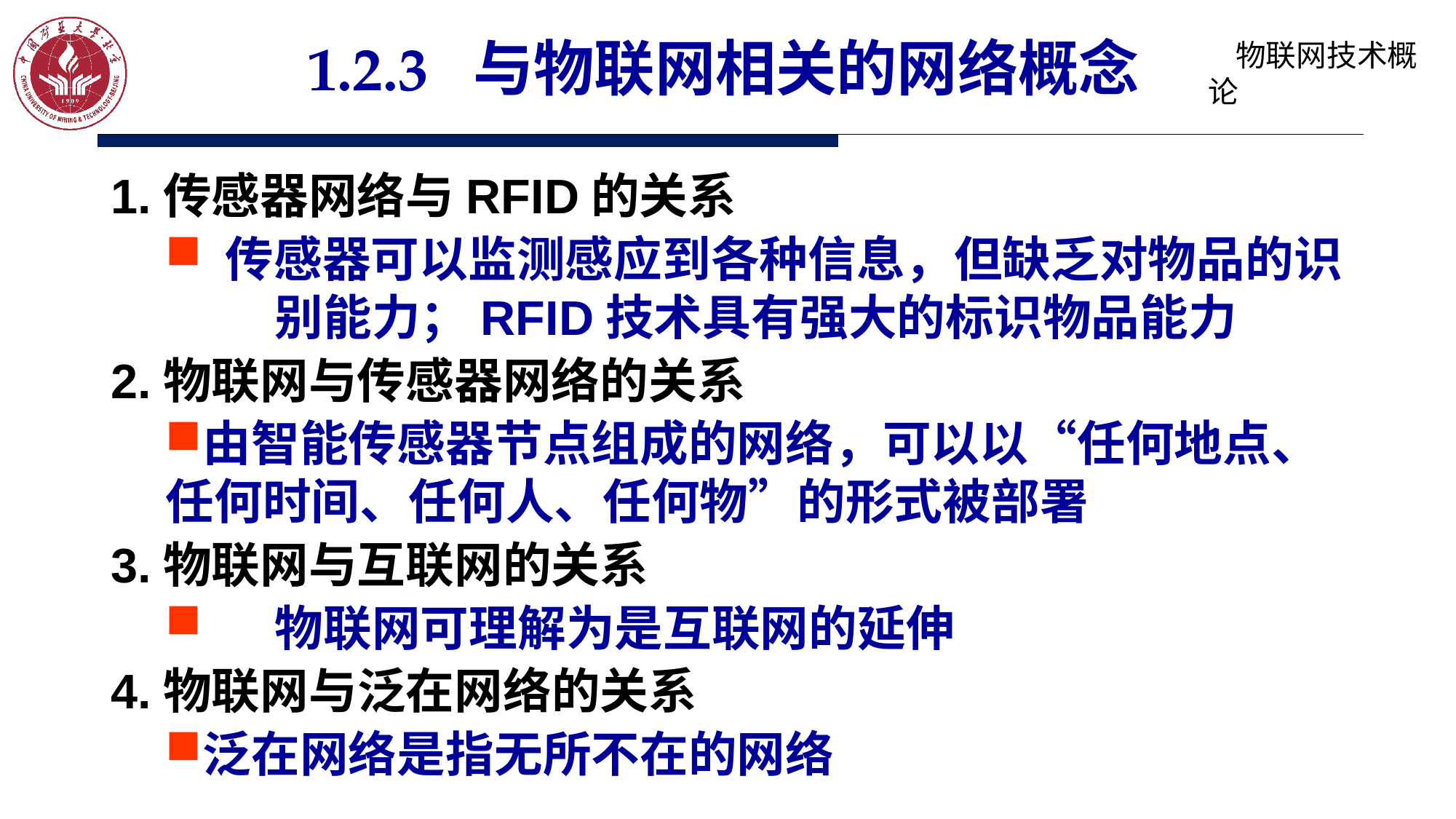

# 1.2.3  与物联网相关的网络概念
1.传感器网络与RFID的关系
 传感器可以监测感应到各种信息，但缺乏对物品的识  	别能力；RFID技术具有强大的标识物品能力
2.物联网与传感器网络的关系
由智能传感器节点组成的网络，可以以“任何地点、任何时间、任何人、任何物”的形式被部署
3.物联网与互联网的关系
	物联网可理解为是互联网的延伸
4.物联网与泛在网络的关系
泛在网络是指无所不在的网络